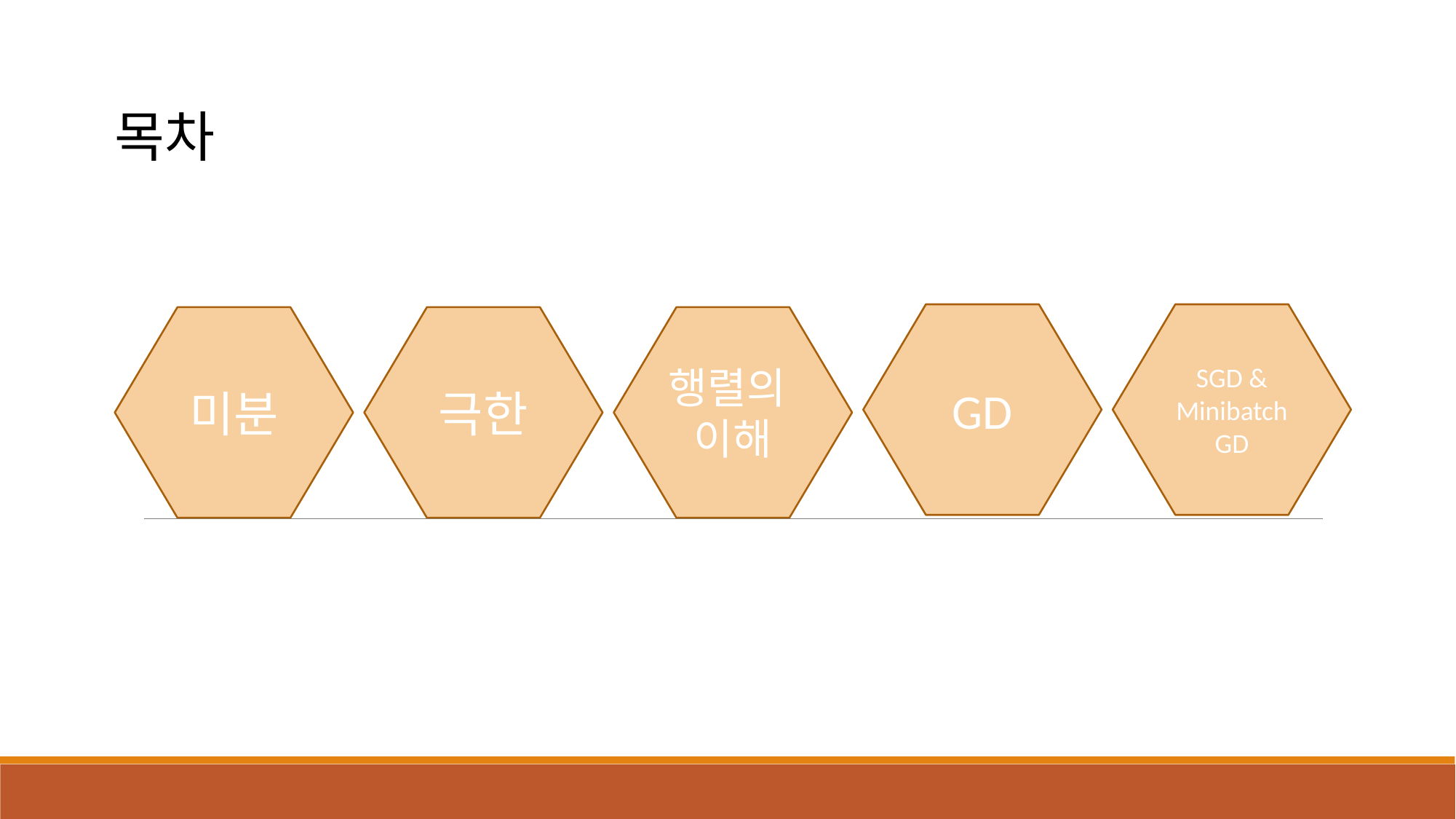

목차
GD
SGD &
Minibatch
GD
미분
극한
행렬의
이해